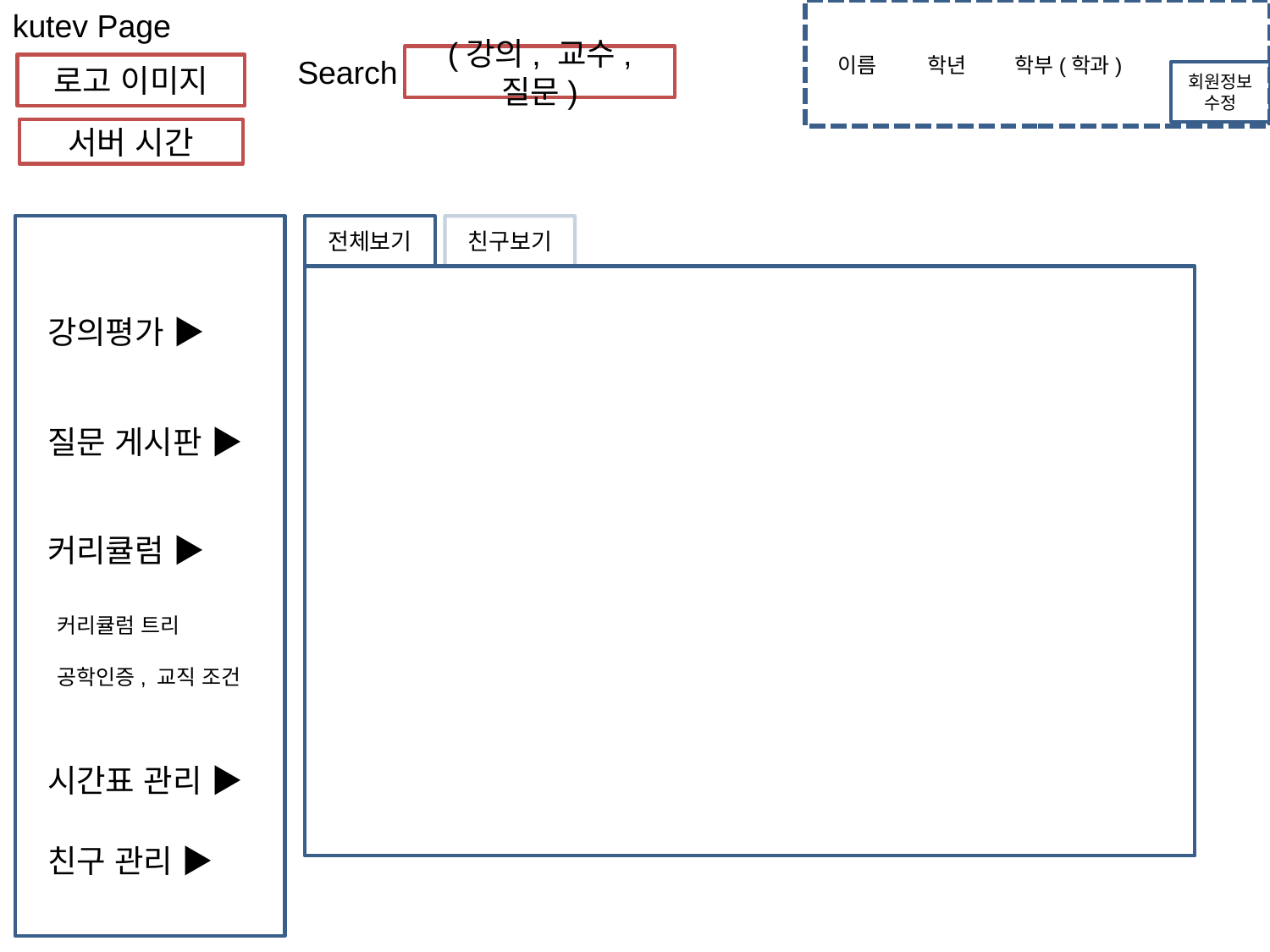

kutev Page

Search
(강의, 교수, 질문)
이름
학년
학부(학과)
로고 이미지
회원정보 수정
로그인한 사용자의 정보를 표시
서버 시간

전체보기
친구보기

강의평가 ▶
질문 게시판 ▶
커리큘럼 ▶
커리큘럼 트리
공학인증, 교직 조건
시간표 관리 ▶
친구 관리 ▶